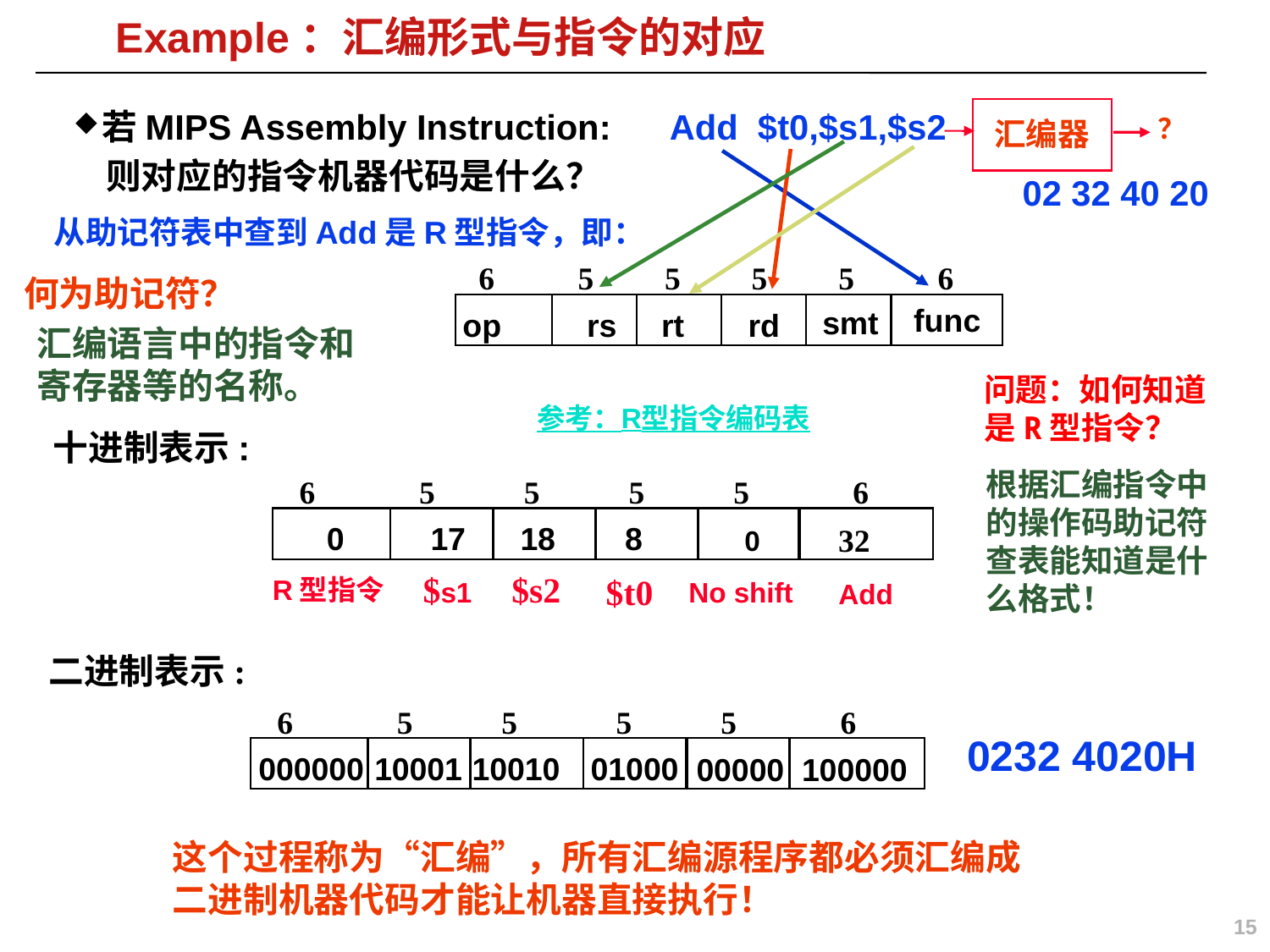

# Example：汇编形式与指令的对应

？
汇编器

若MIPS Assembly Instruction:      Add  $t0,$s1,$s2
   则对应的指令机器代码是什么？

02 32 40 20
从助记符表中查到Add是R型指令，即：

6
5
5
5
5
6

func

smt
op
rs
rt
rd

何为助记符？
汇编语言中的指令和寄存器等的名称。
问题：如何知道是R型指令？
参考：R型指令编码表
十进制表示:

6
5
5
5
5
6

32
0
17
18
8
0
$s1
$s2
$t0
R型指令
Add
No shift
根据汇编指令中的操作码助记符查表能知道是什么格式！

二进制表示:

6
5
5
5
5
6

100000
000000
10001
10010
01000
00000
0232 4020H
这个过程称为“汇编”，所有汇编源程序都必须汇编成二进制机器代码才能让机器直接执行！
15